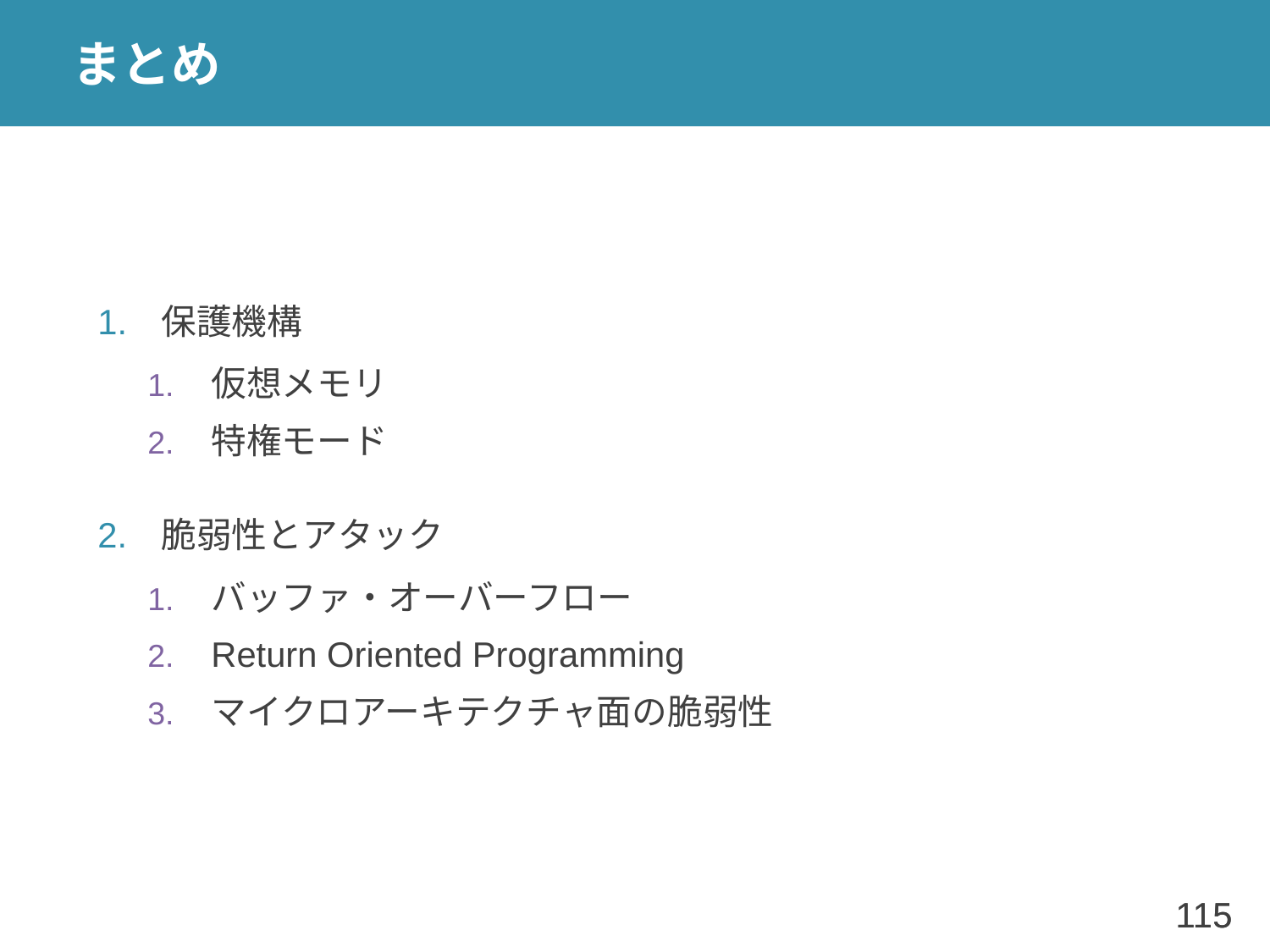

# まとめ
保護機構
仮想メモリ
特権モード
脆弱性とアタック
バッファ・オーバーフロー
Return Oriented Programming
マイクロアーキテクチャ面の脆弱性